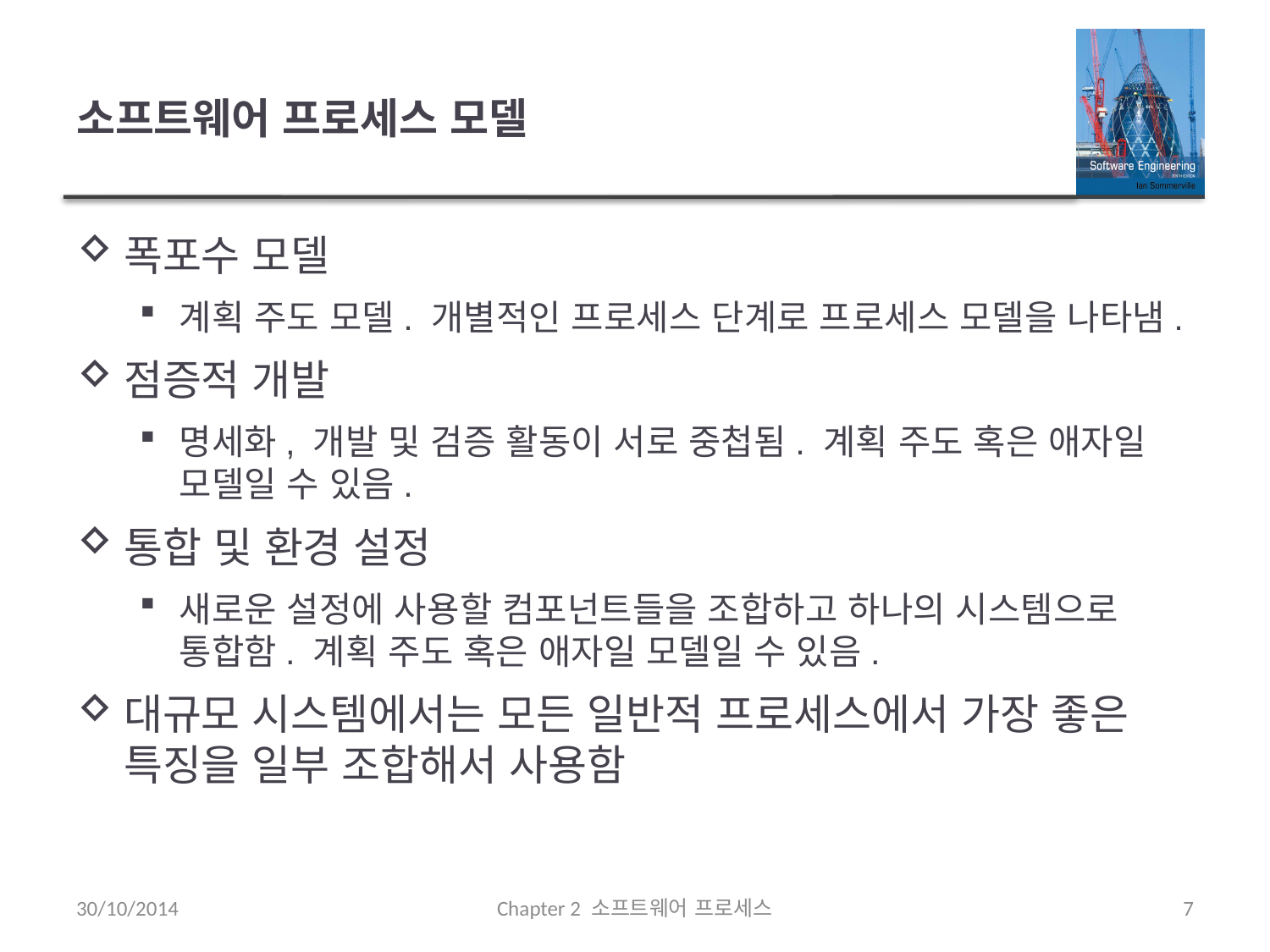

# 소프트웨어 프로세스 모델
폭포수 모델
계획 주도 모델. 개별적인 프로세스 단계로 프로세스 모델을 나타냄.
점증적 개발
명세화, 개발 및 검증 활동이 서로 중첩됨. 계획 주도 혹은 애자일 모델일 수 있음.
통합 및 환경 설정
새로운 설정에 사용할 컴포넌트들을 조합하고 하나의 시스템으로 통합함. 계획 주도 혹은 애자일 모델일 수 있음.
대규모 시스템에서는 모든 일반적 프로세스에서 가장 좋은 특징을 일부 조합해서 사용함
30/10/2014
Chapter 2 소프트웨어 프로세스
7